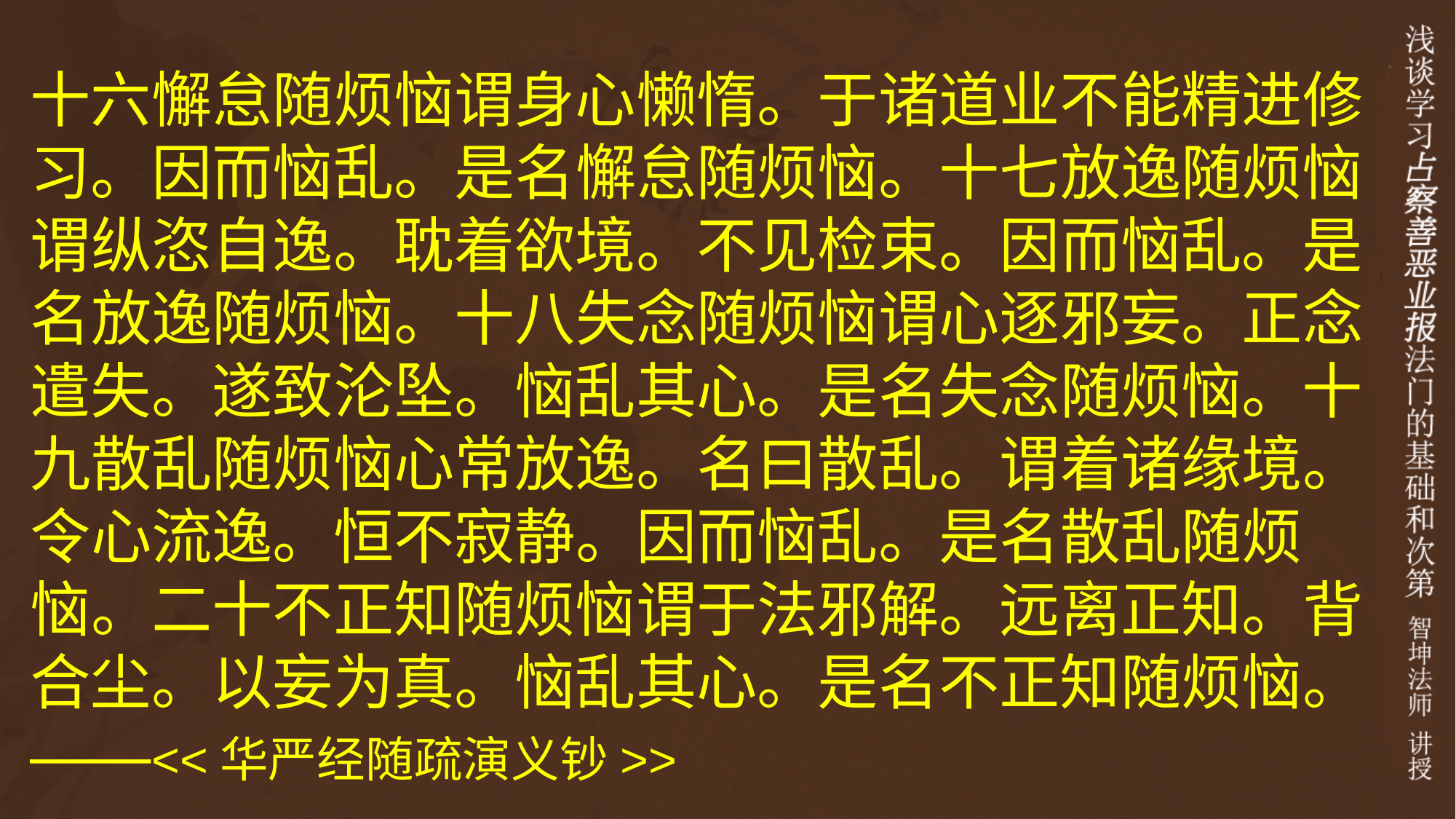

十六懈怠随烦恼谓身心懒惰。于诸道业不能精进修习。因而恼乱。是名懈怠随烦恼。十七放逸随烦恼谓纵恣自逸。耽着欲境。不见检束。因而恼乱。是名放逸随烦恼。十八失念随烦恼谓心逐邪妄。正念遣失。遂致沦坠。恼乱其心。是名失念随烦恼。十九散乱随烦恼心常放逸。名曰散乱。谓着诸缘境。令心流逸。恒不寂静。因而恼乱。是名散乱随烦恼。二十不正知随烦恼谓于法邪解。远离正知。背合尘。以妄为真。恼乱其心。是名不正知随烦恼。
——<<华严经随疏演义钞>>